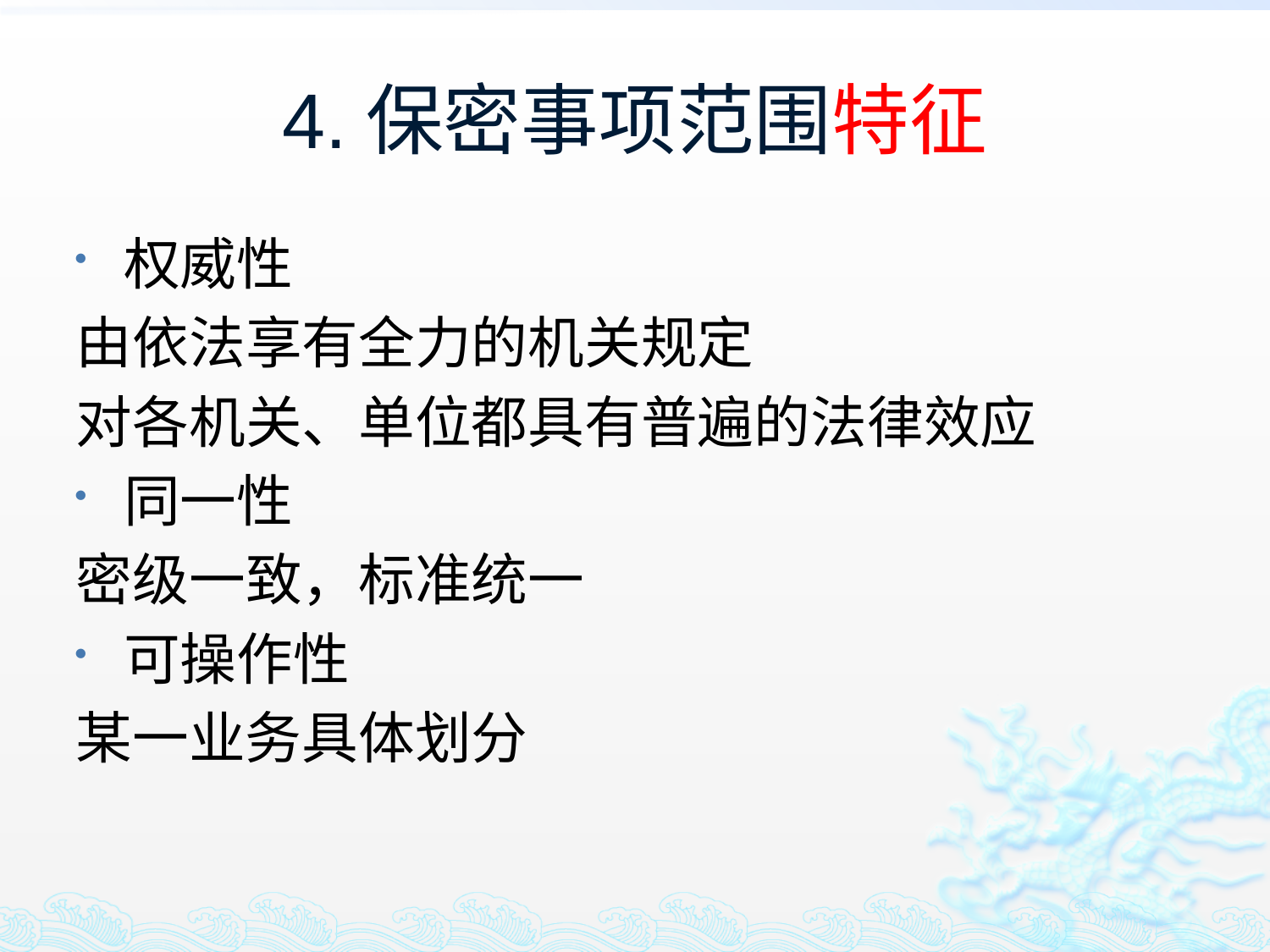

# 4.保密事项范围特征
权威性
由依法享有全力的机关规定
对各机关、单位都具有普遍的法律效应
同一性
密级一致，标准统一
可操作性
某一业务具体划分